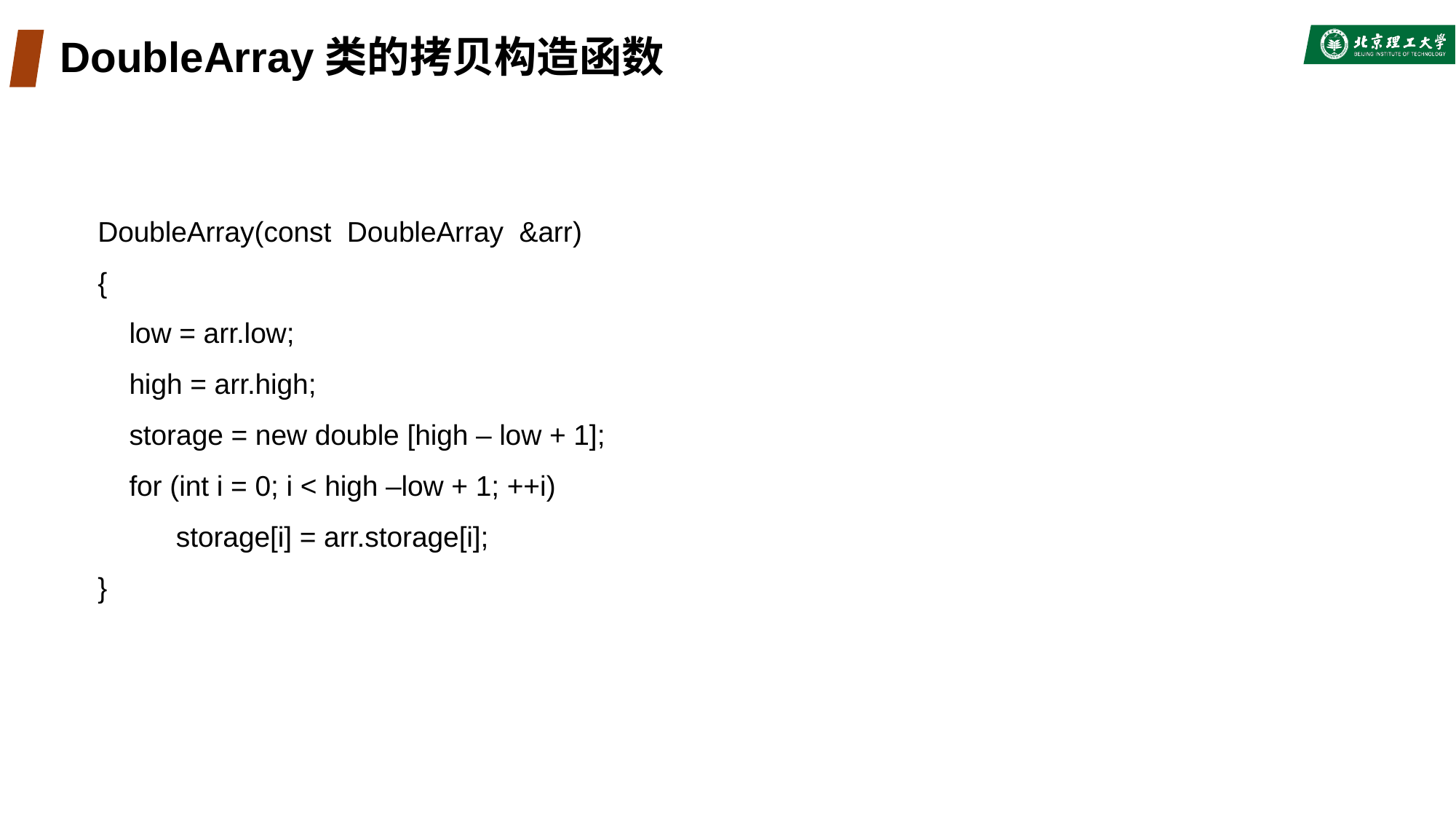

# DoubleArray类的拷贝构造函数
DoubleArray(const  DoubleArray  &arr)
{
    low = arr.low;
    high = arr.high;
    storage = new double [high – low + 1];
    for (int i = 0; i < high –low + 1; ++i)
          storage[i] = arr.storage[i];
}